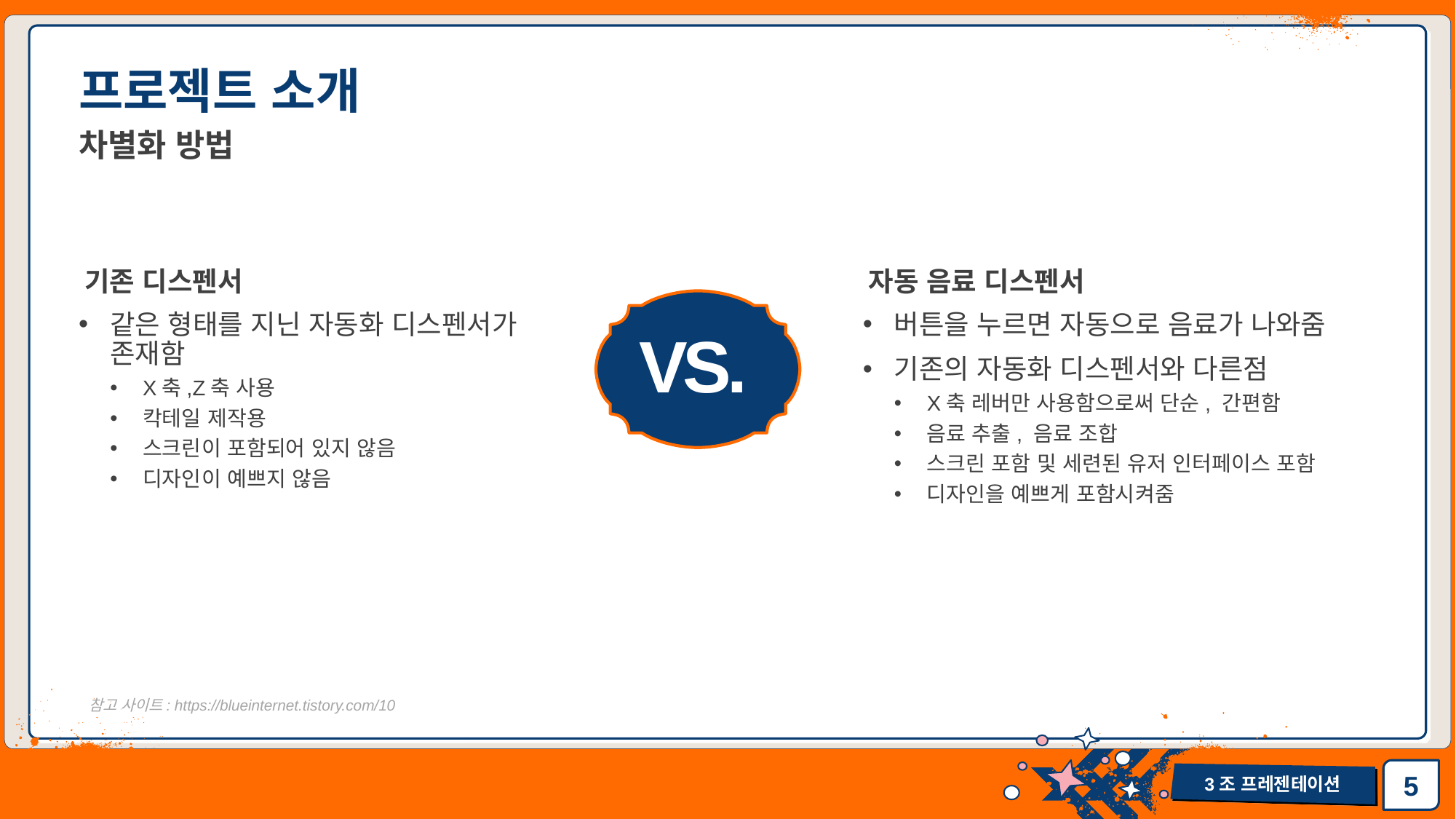

# 프로젝트 소개
차별화 방법
기존 디스펜서
자동 음료 디스펜서

VS.
같은 형태를 지닌 자동화 디스펜서가 존재함
X축,Z축 사용
칵테일 제작용
스크린이 포함되어 있지 않음
디자인이 예쁘지 않음
버튼을 누르면 자동으로 음료가 나와줌
기존의 자동화 디스펜서와 다른점
X축 레버만 사용함으로써 단순, 간편함
음료 추출, 음료 조합
스크린 포함 및 세련된 유저 인터페이스 포함
디자인을 예쁘게 포함시켜줌
참고 사이트: https://blueinternet.tistory.com/10

5